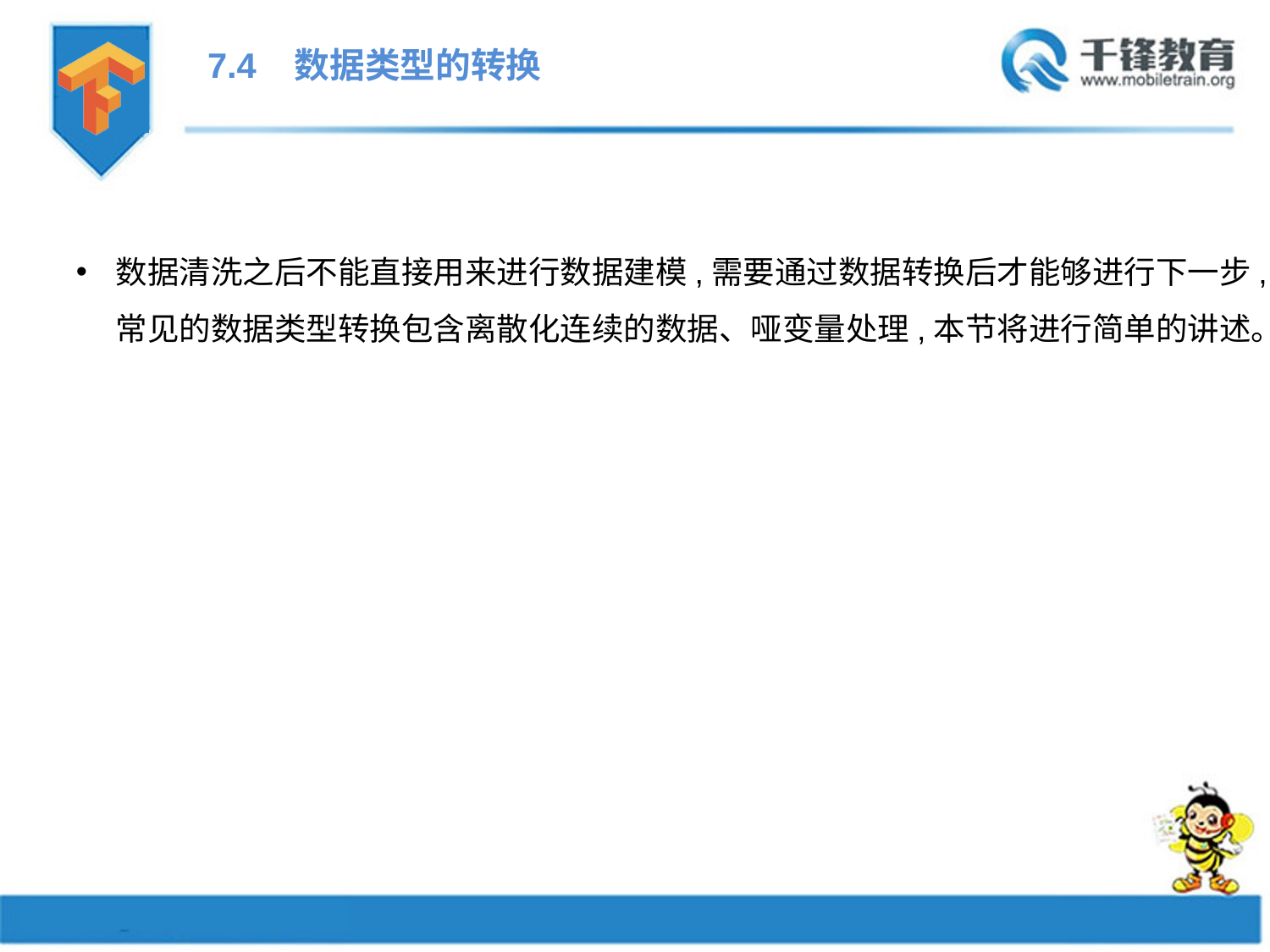

7.4   数据类型的转换
数据清洗之后不能直接用来进行数据建模,需要通过数据转换后才能够进行下一步,常见的数据类型转换包含离散化连续的数据、哑变量处理,本节将进行简单的讲述。